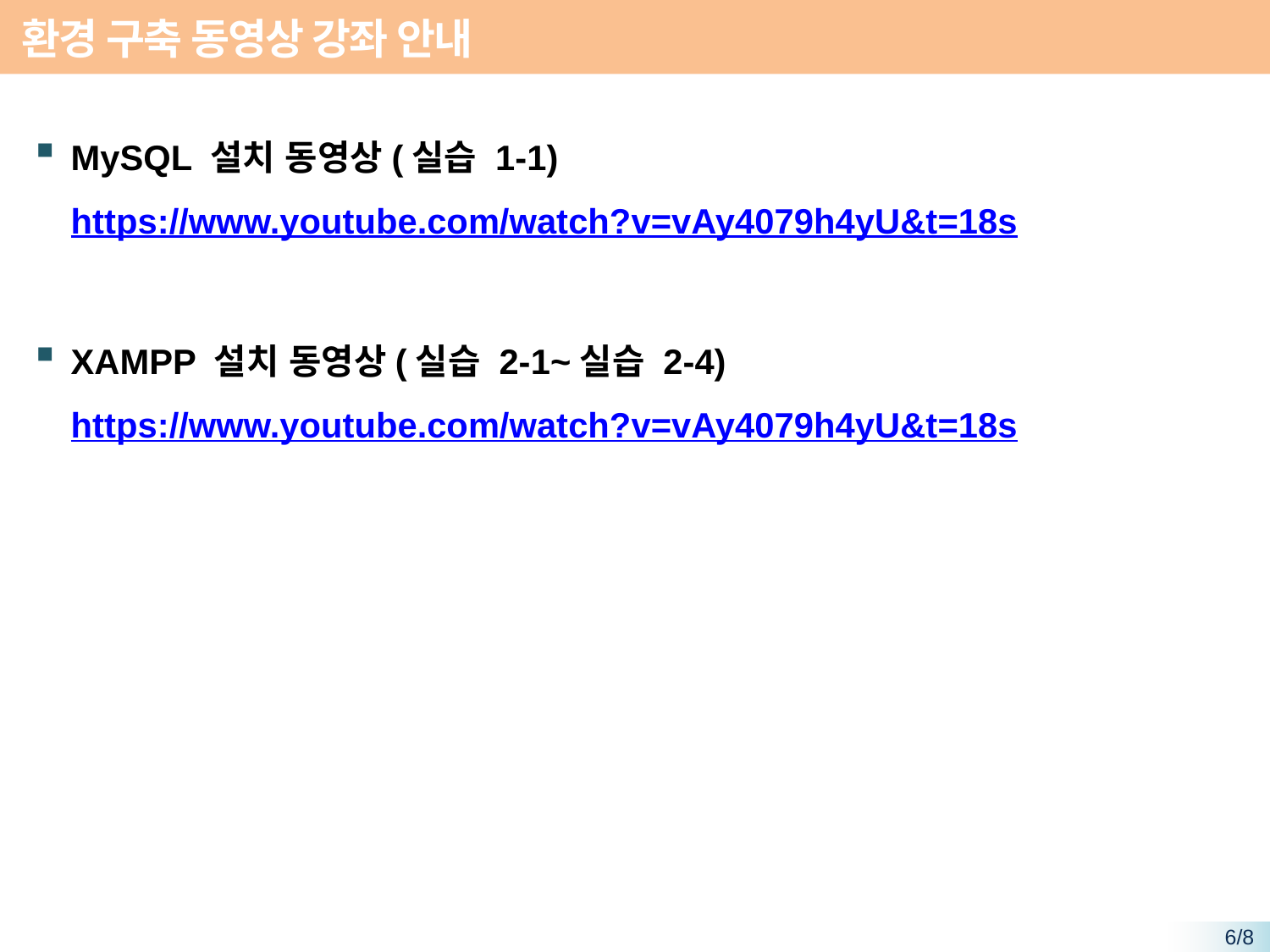

# 환경 구축 동영상 강좌 안내
MySQL 설치 동영상(실습 1-1)
https://www.youtube.com/watch?v=vAy4079h4yU&t=18s

XAMPP 설치 동영상(실습 2-1~실습 2-4)
https://www.youtube.com/watch?v=vAy4079h4yU&t=18s